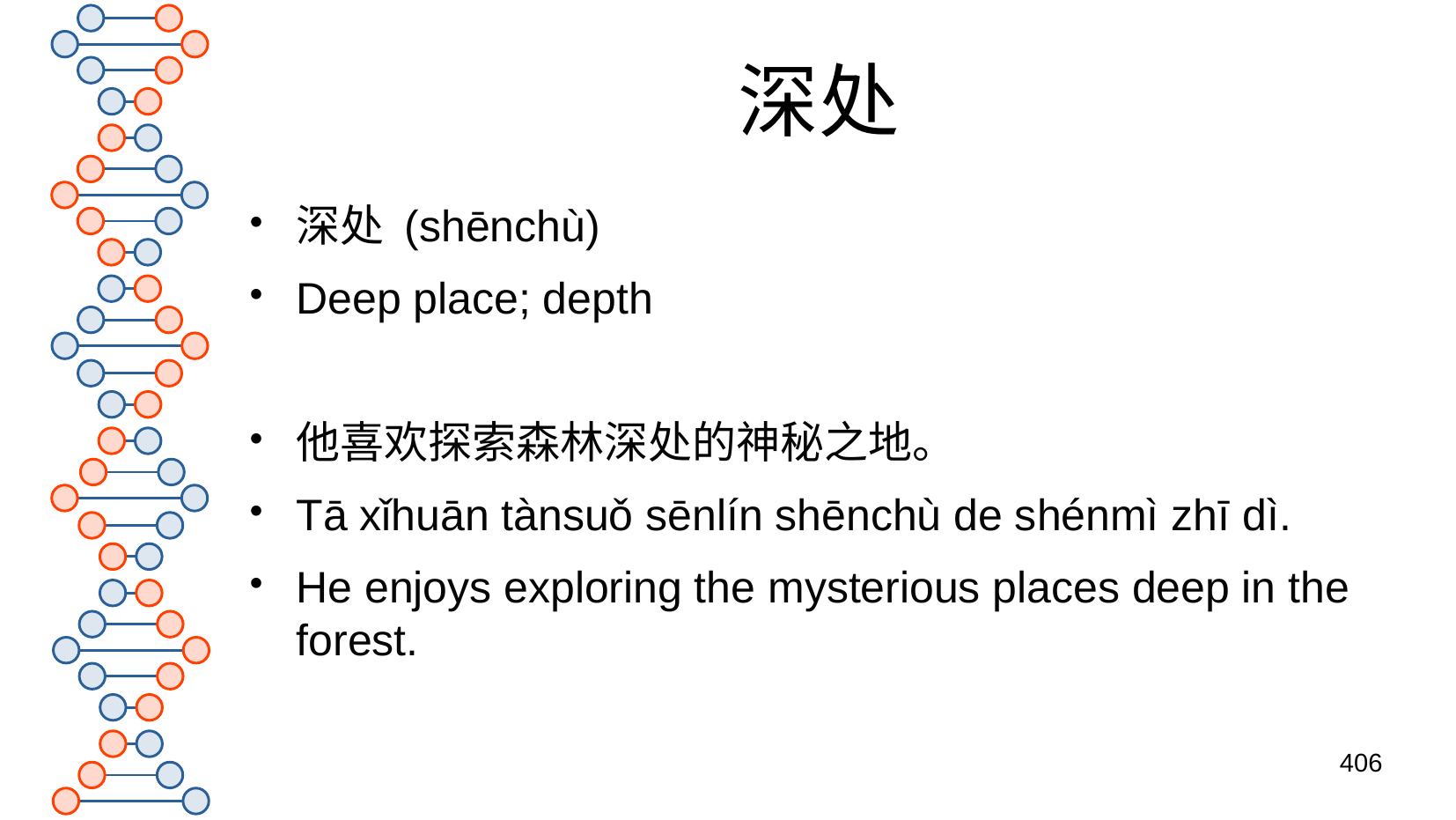

# 深处
深处 (shēnchù)
Deep place; depth

他喜欢探索森林深处的神秘之地。
Tā xǐhuān tànsuǒ sēnlín shēnchù de shénmì zhī dì.
He enjoys exploring the mysterious places deep in the forest.

406